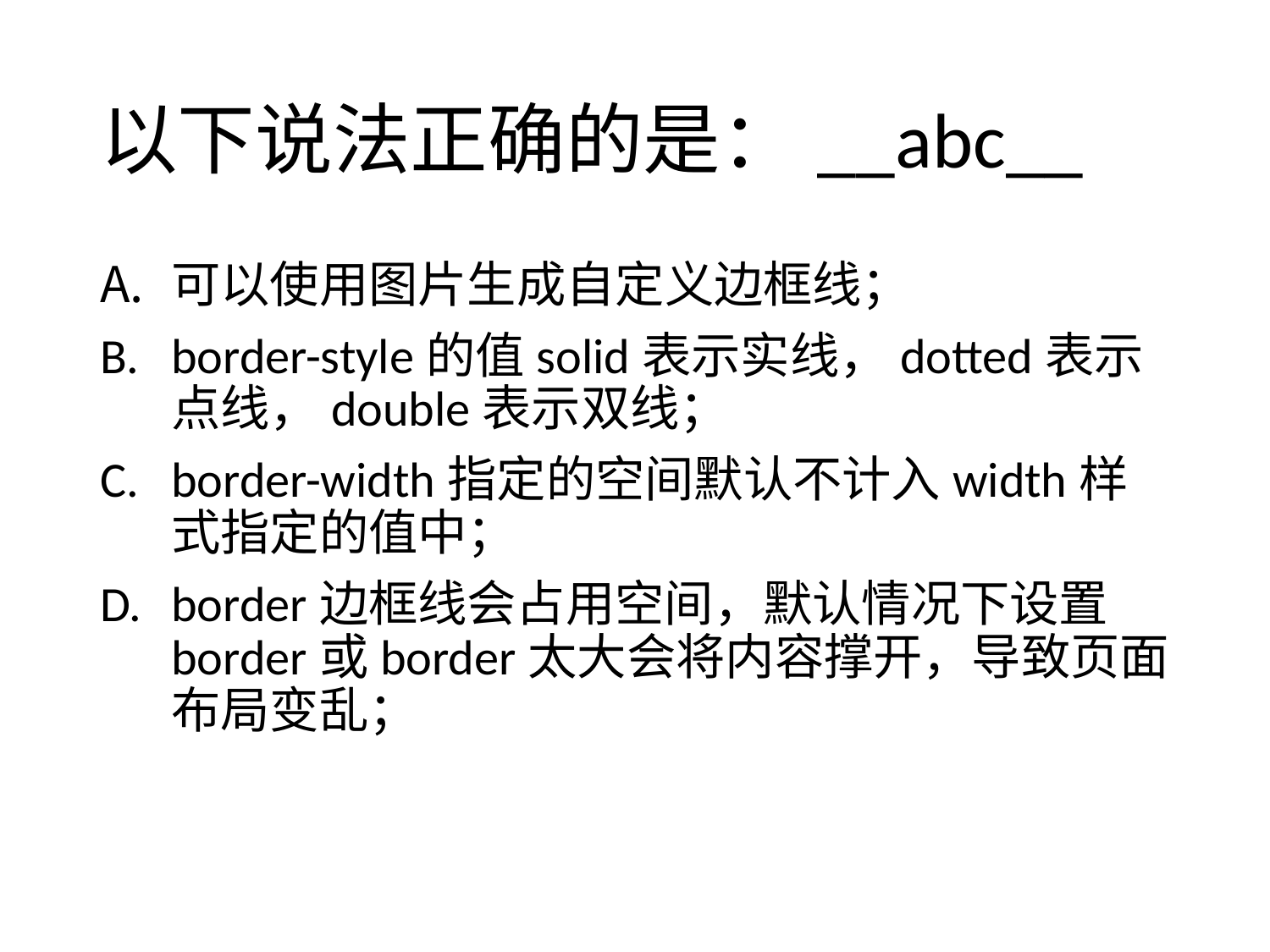

# 以下说法正确的是：__abc__
可以使用图片生成自定义边框线；
border-style的值solid表示实线，dotted表示点线，double表示双线；
border-width指定的空间默认不计入width样式指定的值中；
border边框线会占用空间，默认情况下设置border或border太大会将内容撑开，导致页面布局变乱；